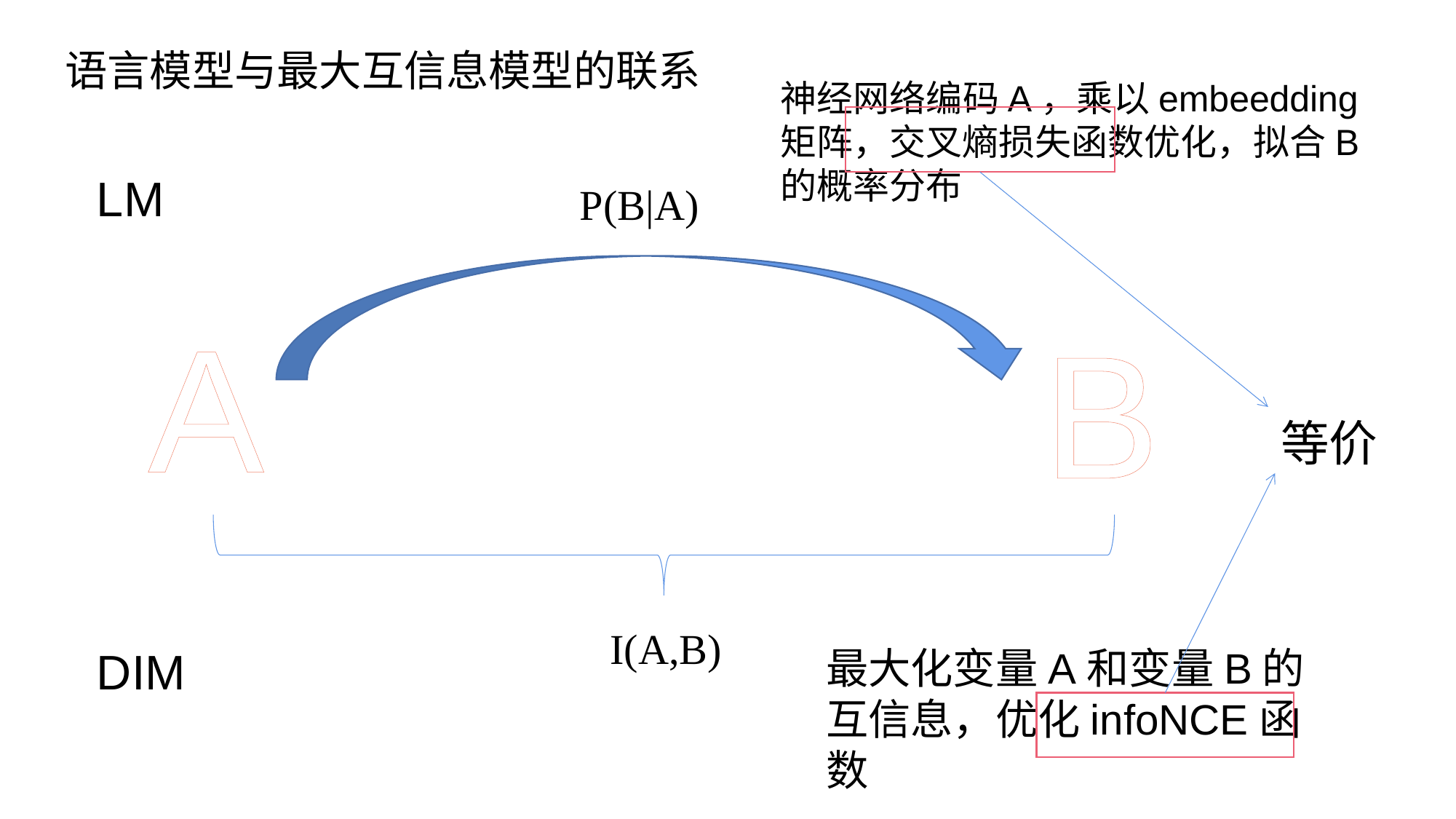

语言模型与最大互信息模型的联系
神经网络编码A，乘以embeedding矩阵，交叉熵损失函数优化，拟合B的概率分布

LM
P(B|A)

A
B
等价
I(A,B)
DIM
最大化变量A和变量B的互信息，优化infoNCE函数